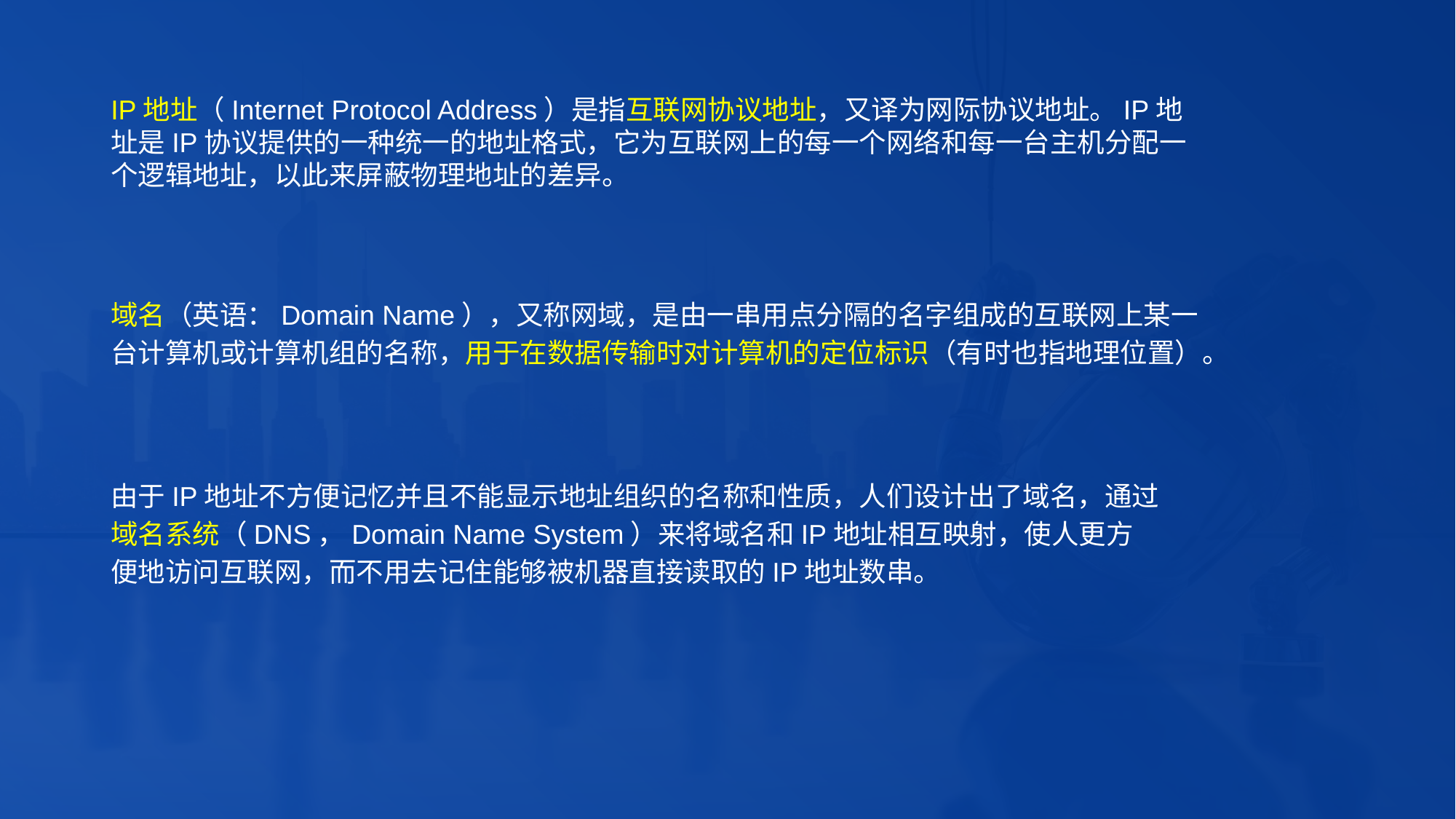

IP地址（Internet Protocol Address）是指互联网协议地址，又译为网际协议地址。IP地址是IP协议提供的一种统一的地址格式，它为互联网上的每一个网络和每一台主机分配一个逻辑地址，以此来屏蔽物理地址的差异。

域名（英语：Domain Name），又称网域，是由一串用点分隔的名字组成的互联网上某一台计算机或计算机组的名称，用于在数据传输时对计算机的定位标识（有时也指地理位置）。
由于IP地址不方便记忆并且不能显示地址组织的名称和性质，人们设计出了域名，通过域名系统（DNS，Domain Name System）来将域名和IP地址相互映射，使人更方便地访问互联网，而不用去记住能够被机器直接读取的IP地址数串。